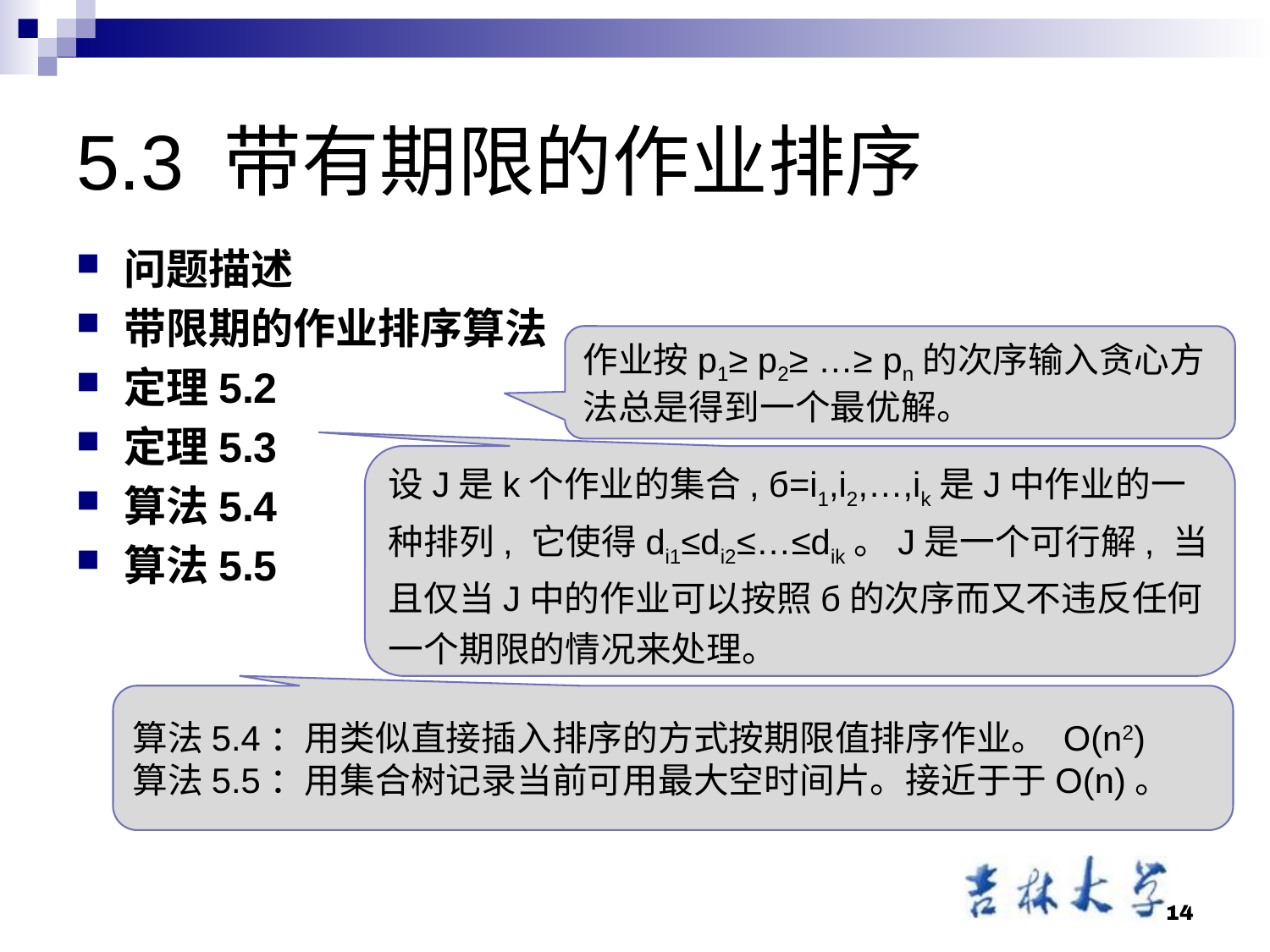

# 5.3 带有期限的作业排序
问题描述
带限期的作业排序算法
定理5.2
定理5.3
算法5.4
算法5.5
作业按p1≥ p2≥ …≥ pn的次序输入贪心方法总是得到一个最优解。
设J是k个作业的集合, б=i1,i2,…,ik是J中作业的一种排列, 它使得di1≤di2≤…≤dik。J是一个可行解, 当且仅当J中的作业可以按照б的次序而又不违反任何一个期限的情况来处理。
算法5.4：用类似直接插入排序的方式按期限值排序作业。 O(n2)
算法5.5：用集合树记录当前可用最大空时间片。接近于于O(n)。
14